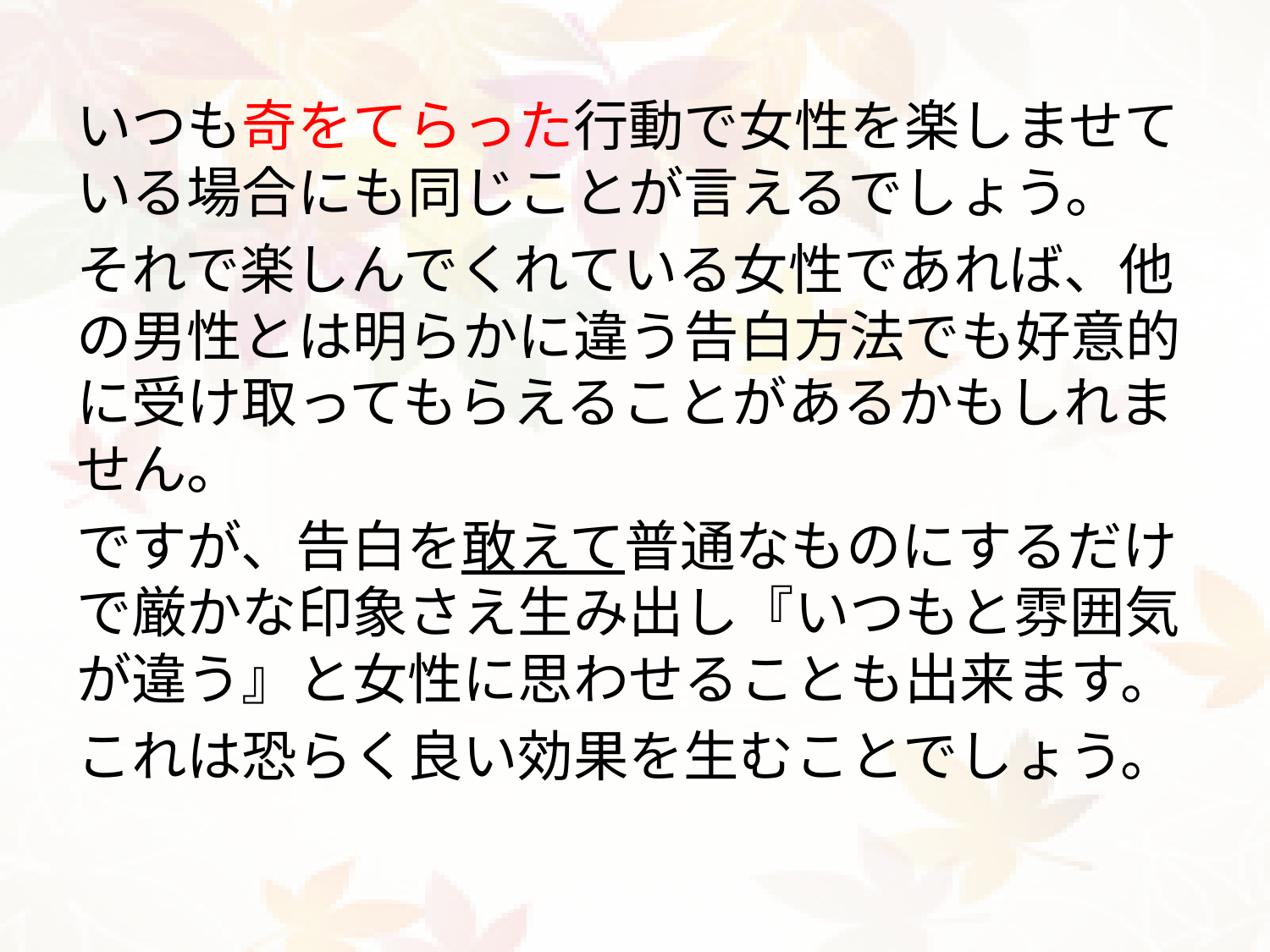

いつも奇をてらった行動で女性を楽しませている場合にも同じことが言えるでしょう。
それで楽しんでくれている女性であれば、他の男性とは明らかに違う告白方法でも好意的に受け取ってもらえることがあるかもしれません。
ですが、告白を敢えて普通なものにするだけで厳かな印象さえ生み出し『いつもと雰囲気が違う』と女性に思わせることも出来ます。
これは恐らく良い効果を生むことでしょう。